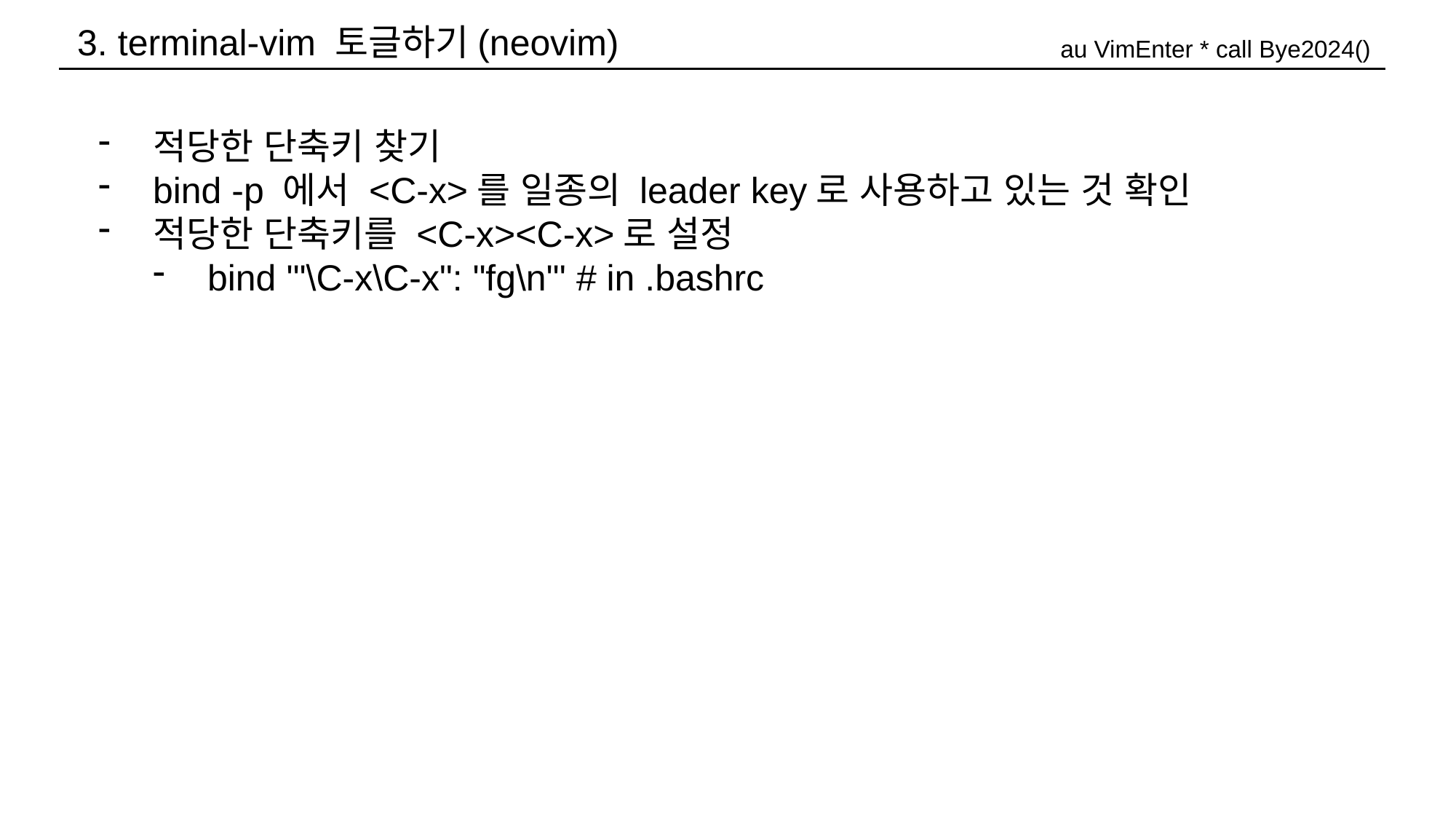

3. terminal-vim 토글하기(neovim)
au VimEnter * call Bye2024()
적당한 단축키 찾기
bind -p 에서 <C-x>를 일종의 leader key로 사용하고 있는 것 확인
적당한 단축키를 <C-x><C-x>로 설정
bind '"\C-x\C-x": "fg\n"' # in .bashrc